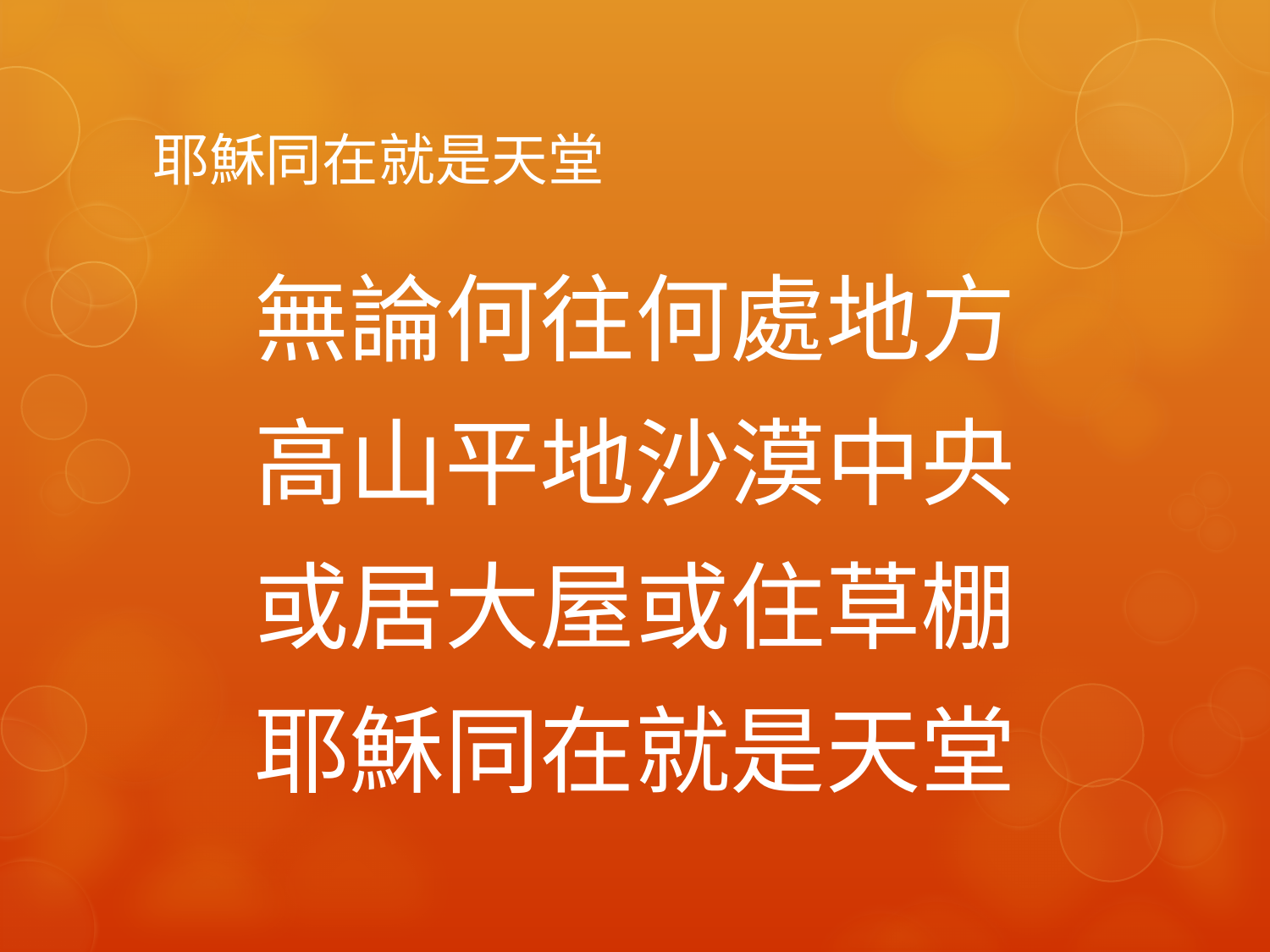

# 耶穌同在就是天堂
無論何往何處地方
高山平地沙漠中央
或居大屋或住草棚
耶穌同在就是天堂